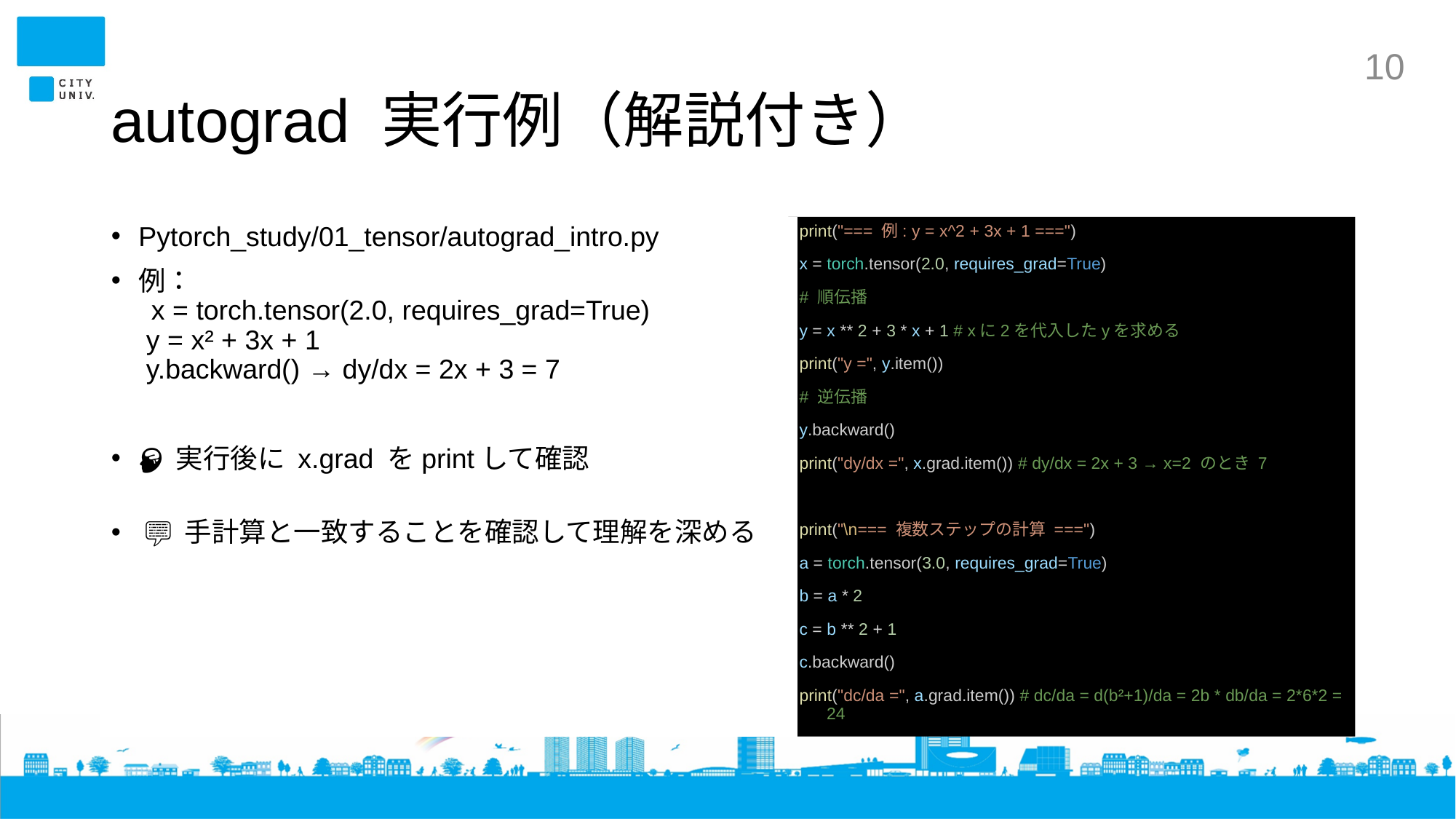

# autograd 実行例（解説付き）
10
print("=== 例: y = x^2 + 3x + 1 ===")
x = torch.tensor(2.0, requires_grad=True)
# 順伝播
y = x ** 2 + 3 * x + 1 # xに2を代入したyを求める
print("y =", y.item())
# 逆伝播
y.backward()
print("dy/dx =", x.grad.item()) # dy/dx = 2x + 3 → x=2 のとき 7

print("\n=== 複数ステップの計算 ===")
a = torch.tensor(3.0, requires_grad=True)
b = a * 2
c = b ** 2 + 1
c.backward()
print("dc/da =", a.grad.item()) # dc/da = d(b²+1)/da = 2b * db/da = 2*6*2 = 24

Pytorch_study/01_tensor/autograd_intro.py
例：
 x = torch.tensor(2.0, requires_grad=True)
 y = x² + 3x + 1
 y.backward() → dy/dx = 2x + 3 = 7

🧠 実行後に x.grad をprintして確認
 💬 手計算と一致することを確認して理解を深める